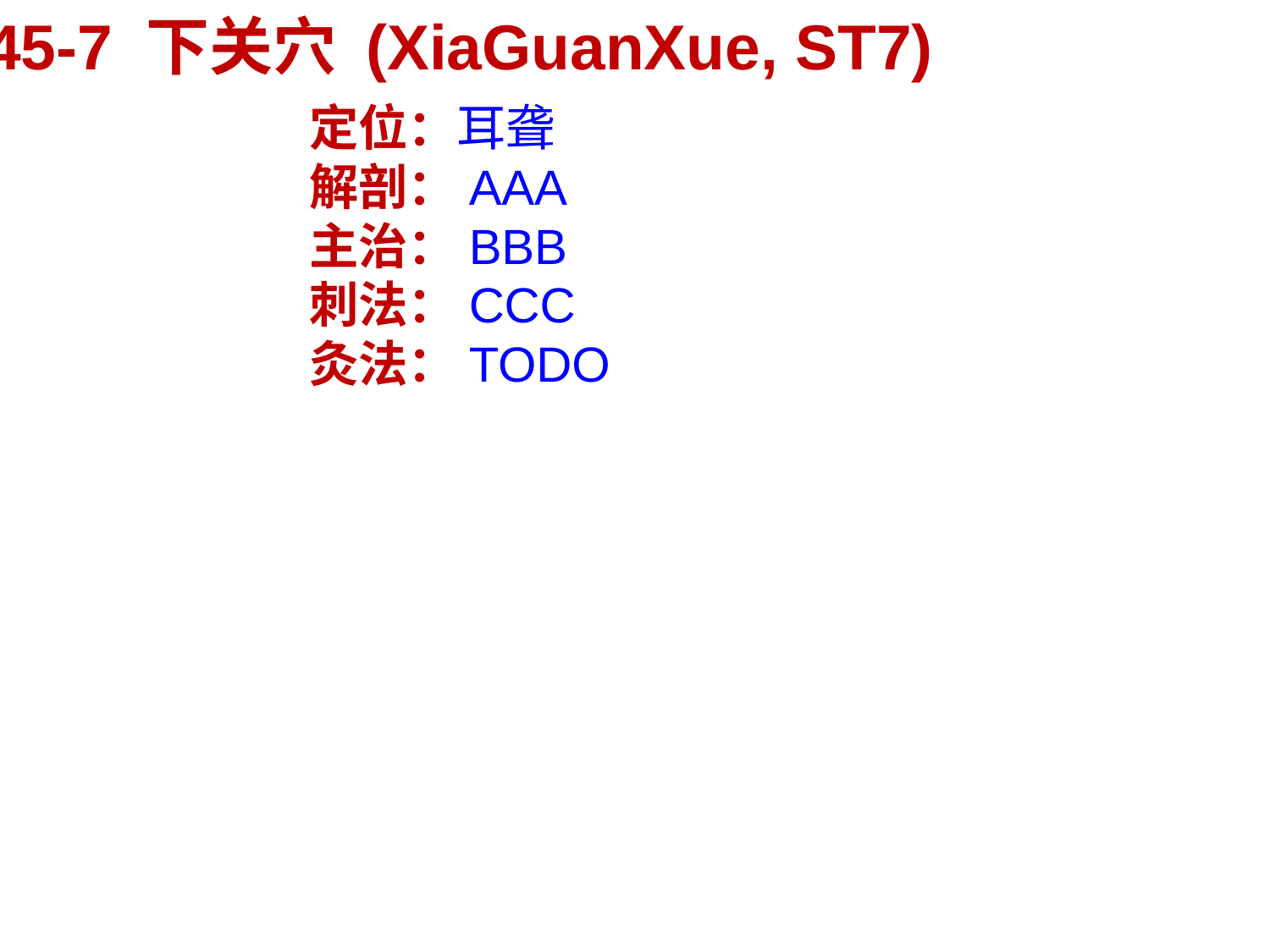

45-7 下关穴 (XiaGuanXue, ST7)
定位：耳聋
解剖：AAA
主治：BBB
刺法：CCC
灸法：TODO